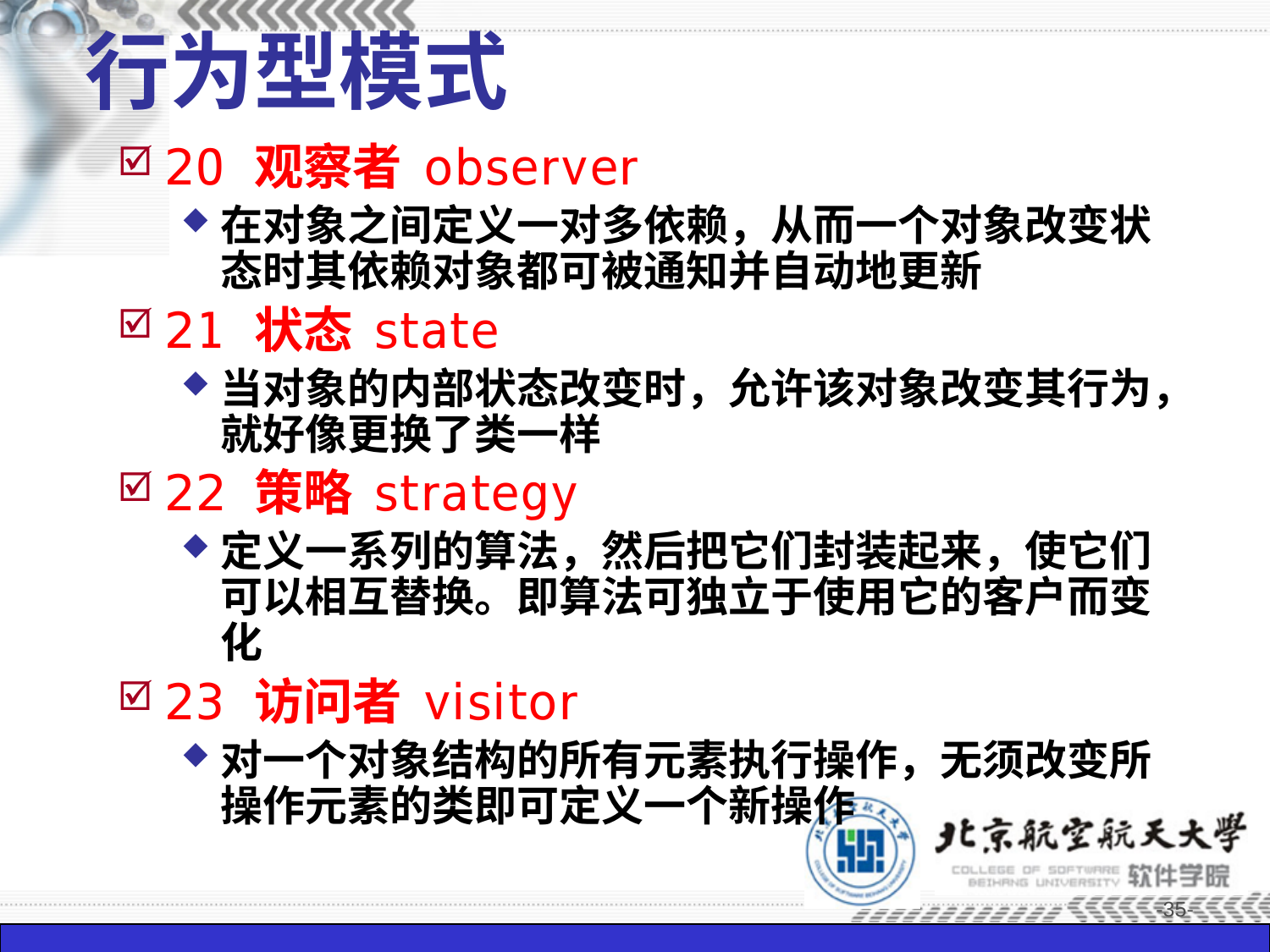

# 行为型模式
20 观察者 observer
在对象之间定义一对多依赖，从而一个对象改变状态时其依赖对象都可被通知并自动地更新
21 状态 state
当对象的内部状态改变时，允许该对象改变其行为，就好像更换了类一样
22 策略 strategy
定义一系列的算法，然后把它们封装起来，使它们可以相互替换。即算法可独立于使用它的客户而变化
23 访问者 visitor
对一个对象结构的所有元素执行操作，无须改变所操作元素的类即可定义一个新操作
-35-